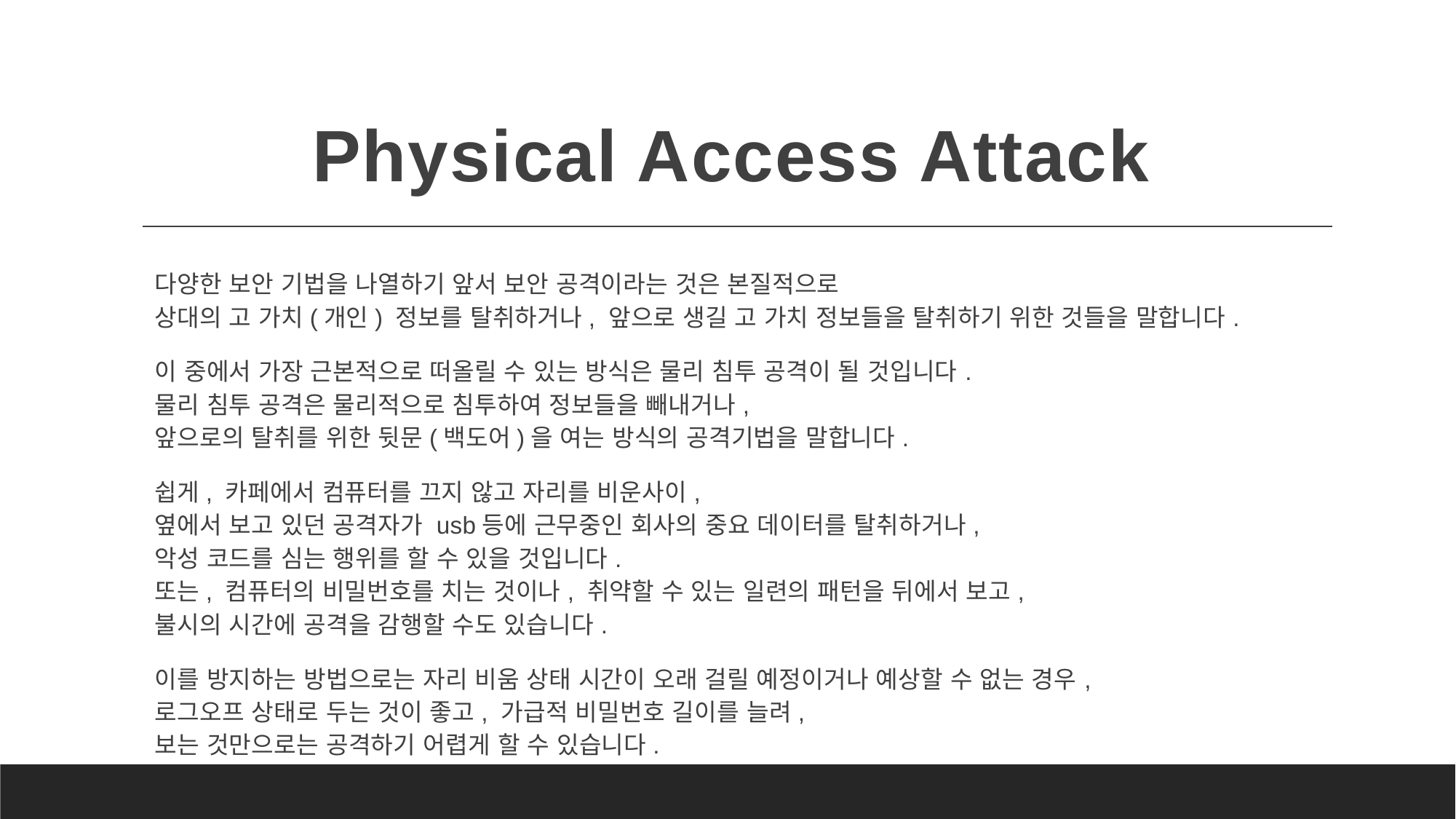

# Physical Access Attack
다양한 보안 기법을 나열하기 앞서 보안 공격이라는 것은 본질적으로
상대의 고 가치(개인) 정보를 탈취하거나, 앞으로 생길 고 가치 정보들을 탈취하기 위한 것들을 말합니다.
이 중에서 가장 근본적으로 떠올릴 수 있는 방식은 물리 침투 공격이 될 것입니다.
물리 침투 공격은 물리적으로 침투하여 정보들을 빼내거나,
앞으로의 탈취를 위한 뒷문(백도어)을 여는 방식의 공격기법을 말합니다.
쉽게, 카페에서 컴퓨터를 끄지 않고 자리를 비운사이,
옆에서 보고 있던 공격자가 usb등에 근무중인 회사의 중요 데이터를 탈취하거나,
악성 코드를 심는 행위를 할 수 있을 것입니다.
또는, 컴퓨터의 비밀번호를 치는 것이나, 취약할 수 있는 일련의 패턴을 뒤에서 보고,
불시의 시간에 공격을 감행할 수도 있습니다.
이를 방지하는 방법으로는 자리 비움 상태 시간이 오래 걸릴 예정이거나 예상할 수 없는 경우,
로그오프 상태로 두는 것이 좋고, 가급적 비밀번호 길이를 늘려,
보는 것만으로는 공격하기 어렵게 할 수 있습니다.